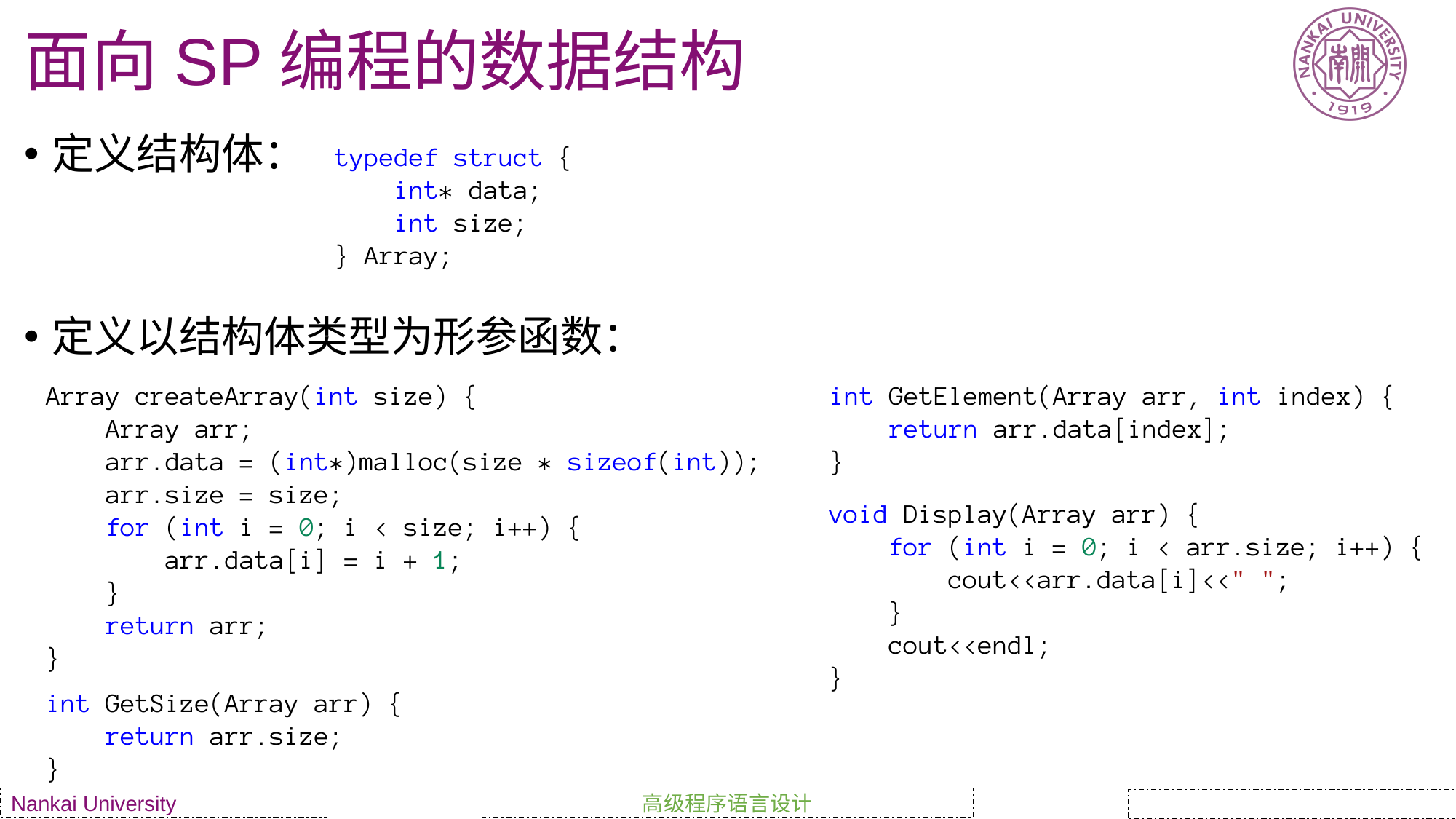

# 面向SP编程的数据结构
定义结构体：

定义以结构体类型为形参函数：
typedef struct {
    int* data;
    int size;
} Array;
int GetElement(Array arr, int index) {
    return arr.data[index];
}
Array createArray(int size) {
    Array arr;
    arr.data = (int*)malloc(size * sizeof(int));
    arr.size = size;
    for (int i = 0; i < size; i++) {
        arr.data[i] = i + 1;
    }
    return arr;
}
void Display(Array arr) {
    for (int i = 0; i < arr.size; i++) {
        cout<<arr.data[i]<<" ";
    }
    cout<<endl;
}
int GetSize(Array arr) {
    return arr.size;
}
高级程序语言设计
Nankai University
4